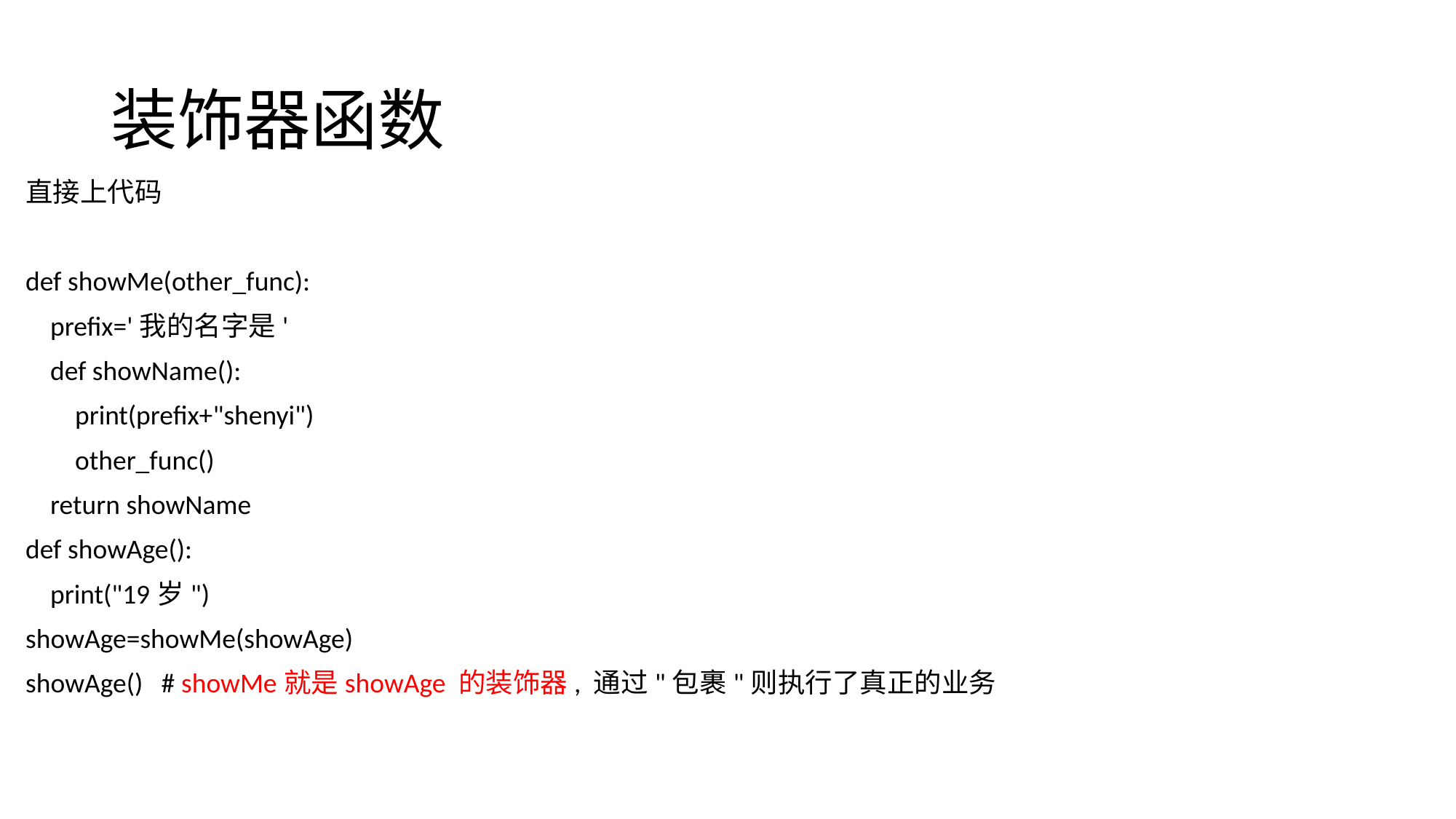

# 装饰器函数
直接上代码

def showMe(other_func):
    prefix='我的名字是'
    def showName():
        print(prefix+"shenyi")
        other_func()
    return showName
def showAge():
    print("19岁")
showAge=showMe(showAge)
showAge()   # showMe就是showAge 的装饰器, 通过"包裹"则执行了真正的业务